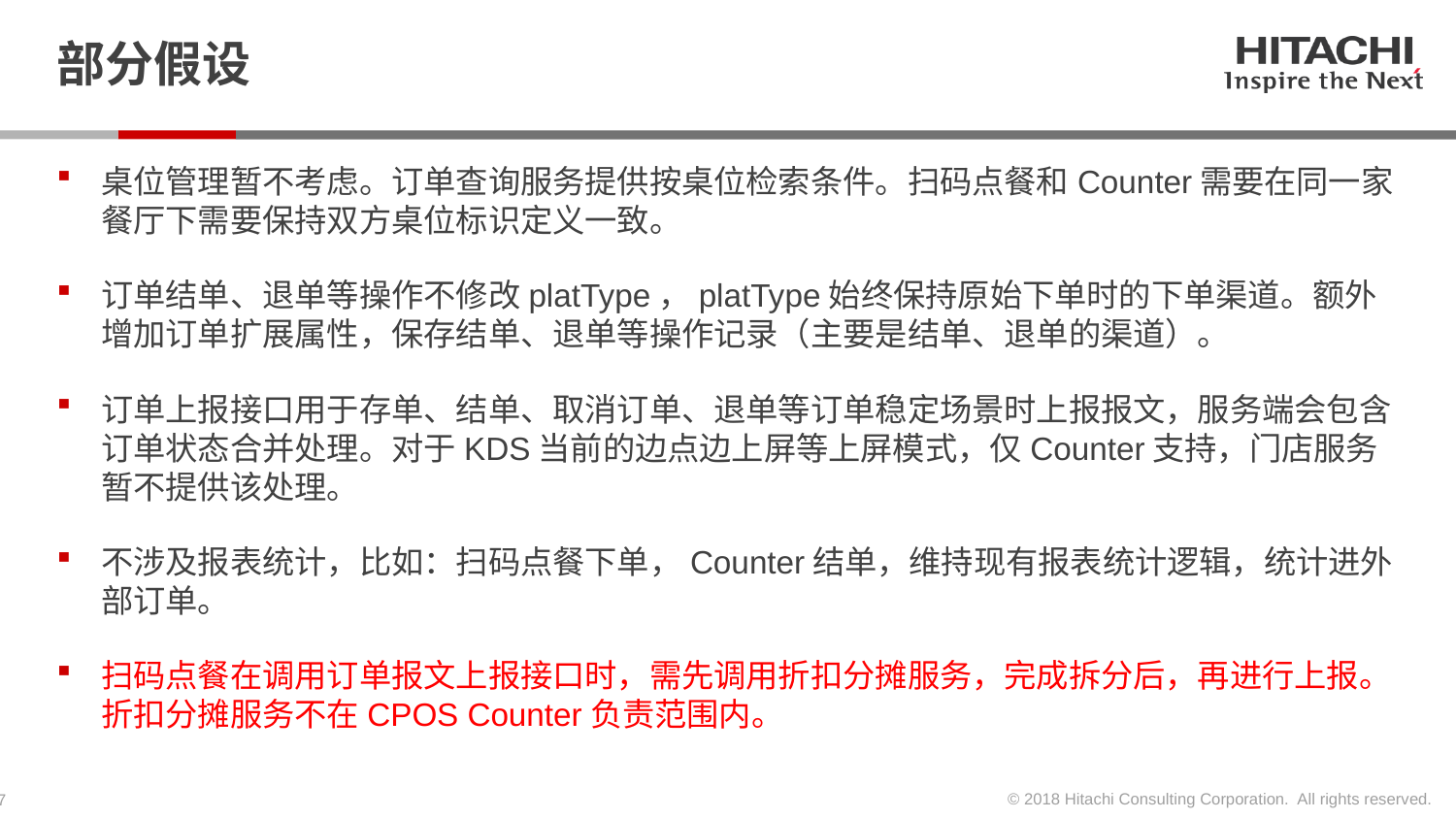

# 部分假设
桌位管理暂不考虑。订单查询服务提供按桌位检索条件。扫码点餐和Counter需要在同一家餐厅下需要保持双方桌位标识定义一致。
订单结单、退单等操作不修改platType，platType始终保持原始下单时的下单渠道。额外增加订单扩展属性，保存结单、退单等操作记录（主要是结单、退单的渠道）。
订单上报接口用于存单、结单、取消订单、退单等订单稳定场景时上报报文，服务端会包含订单状态合并处理。对于KDS当前的边点边上屏等上屏模式，仅Counter支持，门店服务暂不提供该处理。
不涉及报表统计，比如：扫码点餐下单，Counter结单，维持现有报表统计逻辑，统计进外部订单。
扫码点餐在调用订单报文上报接口时，需先调用折扣分摊服务，完成拆分后，再进行上报。折扣分摊服务不在CPOS Counter负责范围内。